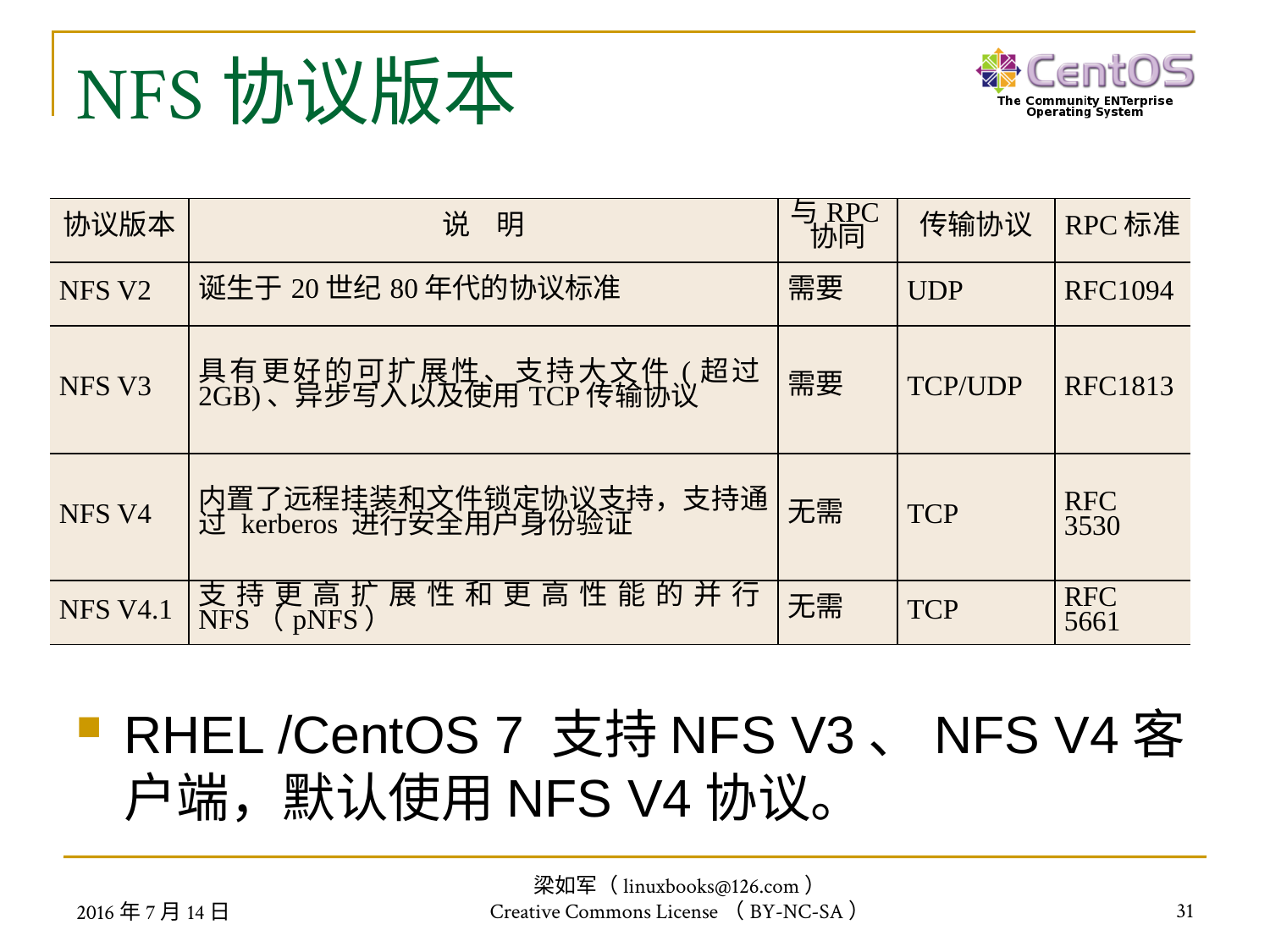

# NFS协议版本
| 协议版本 | 说 明 | 与RPC协同 | 传输协议 | RPC标准 |
| --- | --- | --- | --- | --- |
| NFS V2 | 诞生于20世纪80年代的协议标准 | 需要 | UDP | RFC1094 |
| NFS V3 | 具有更好的可扩展性、支持大文件(超过2GB)、异步写入以及使用TCP传输协议 | 需要 | TCP/UDP | RFC1813 |
| NFS V4 | 内置了远程挂装和文件锁定协议支持，支持通过 kerberos 进行安全用户身份验证 | 无需 | TCP | RFC 3530 |
| NFS V4.1 | 支持更高扩展性和更高性能的并行NFS（pNFS） | 无需 | TCP | RFC 5661 |
RHEL /CentOS 7 支持NFS V3、NFS V4客户端，默认使用NFS V4协议。
梁如军（linuxbooks@126.com）
Creative Commons License（BY-NC-SA）
2016年7月14日
31